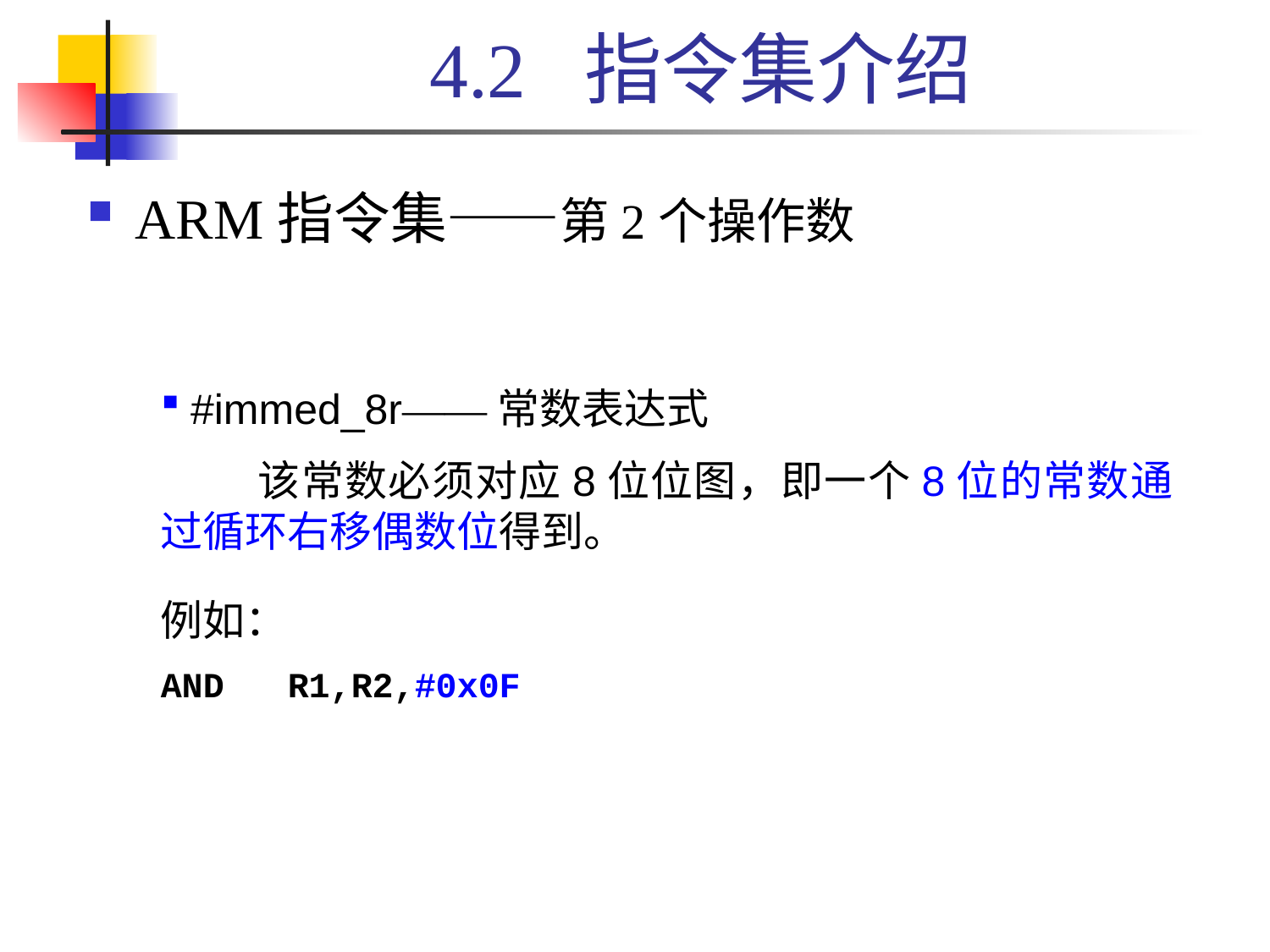

# 4.2  指令集介绍
ARM指令集——第2个操作数
#immed_8r——常数表达式
        该常数必须对应8位位图，即一个8位的常数通过循环右移偶数位得到。
例如：
AND	R1,R2,#0x0F